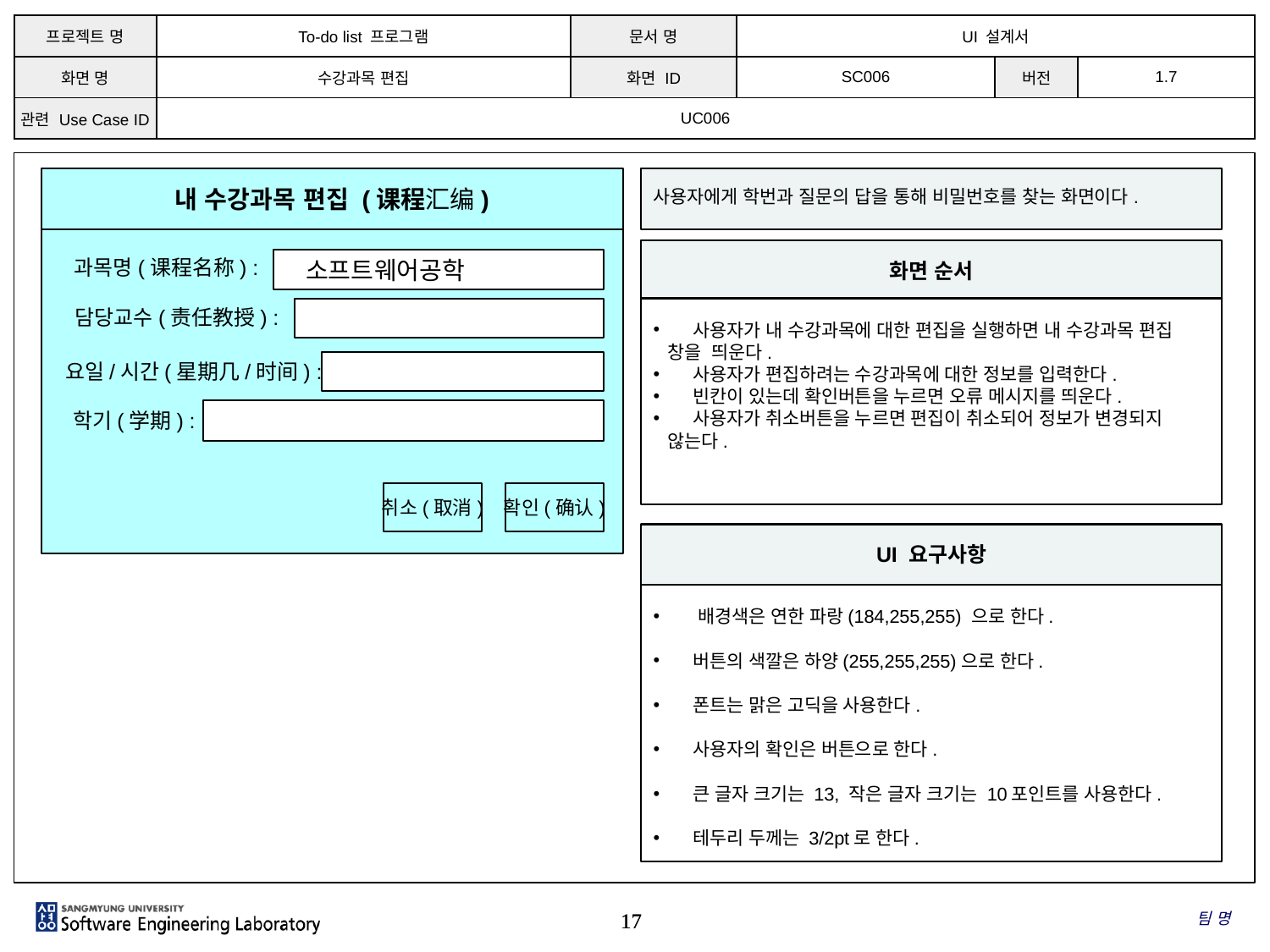

| 프로젝트 명 | To-do list 프로그램 | 문서 명 | UI 설계서 |  |  |
| --- | --- | --- | --- | --- | --- |
| 화면 명 | 수강과목 편집 | 화면 ID | SC006 | 버전 | 1.7 |
| 관련 Use Case ID | UC006 |  |  |  |  |

사용자에게 학번과 질문의 답을 통해 비밀번호를 찾는 화면이다.
내 수강과목 편집 (课程汇编)

화면 순서
 사용자가 내 수강과목에 대한 편집을 실행하면 내 수강과목 편집
  창을  띄운다.
 사용자가 편집하려는 수강과목에 대한 정보를 입력한다.
 빈칸이 있는데 확인버튼을 누르면 오류 메시지를 띄운다.
 사용자가 취소버튼을 누르면 편집이 취소되어 정보가 변경되지
  않는다.

과목명(课程名称) :
   소프트웨어공학

담당교수(责任教授) :
요일/시간(星期几/时间) :

학기(学期) :
취소(取消)
확인(确认)

UI 요구사항
  배경색은 연한 파랑(184,255,255) 으로 한다.

 버튼의 색깔은 하양(255,255,255)으로 한다.

 폰트는 맑은 고딕을 사용한다.

 사용자의 확인은 버튼으로 한다.

 큰 글자 크기는 13, 작은 글자 크기는 10포인트를 사용한다.

 테두리 두께는 3/2pt로 한다.

팀 명